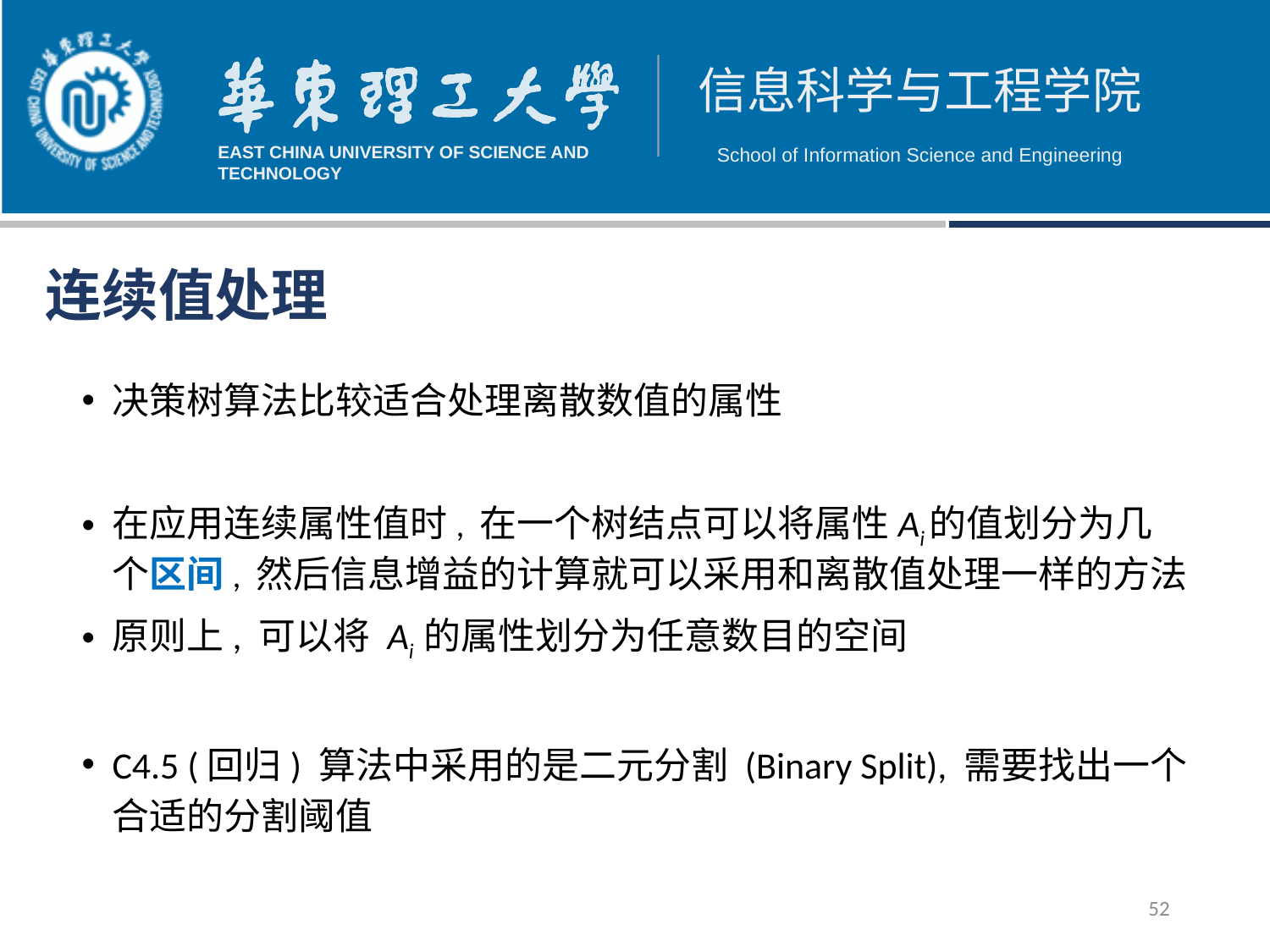

连续值处理
决策树算法比较适合处理离散数值的属性

在应用连续属性值时, 在一个树结点可以将属性Ai的值划分为几个区间, 然后信息增益的计算就可以采用和离散值处理一样的方法
原则上, 可以将 Ai 的属性划分为任意数目的空间

C4.5 (回归) 算法中采用的是二元分割 (Binary Split), 需要找出一个合适的分割阈值
52